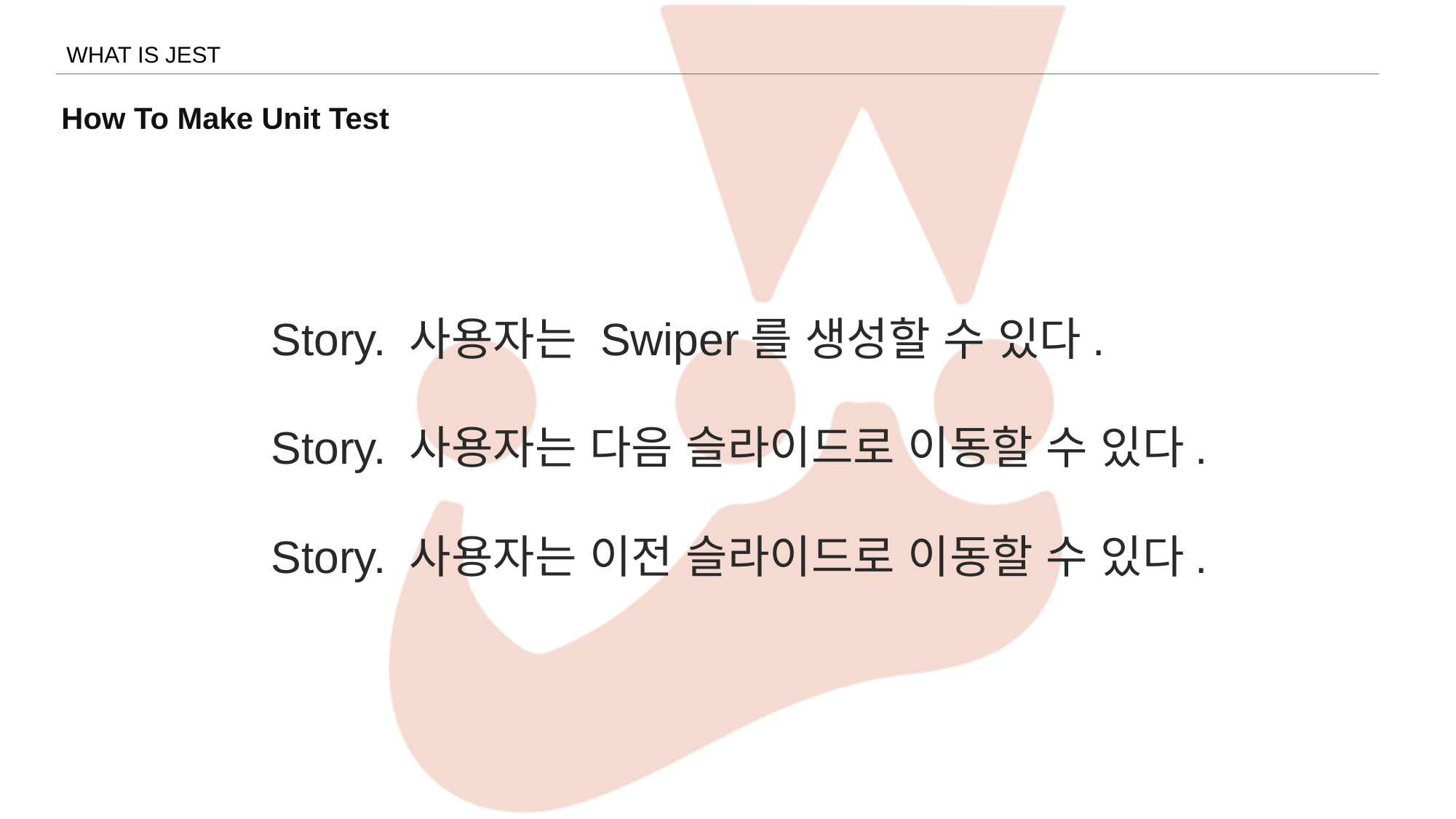

WHAT IS JEST
How To Make Unit Test
Story. 사용자는 Swiper를 생성할 수 있다.
Story. 사용자는 다음 슬라이드로 이동할 수 있다.
Story. 사용자는 이전 슬라이드로 이동할 수 있다.
1. 임의의 값 지정